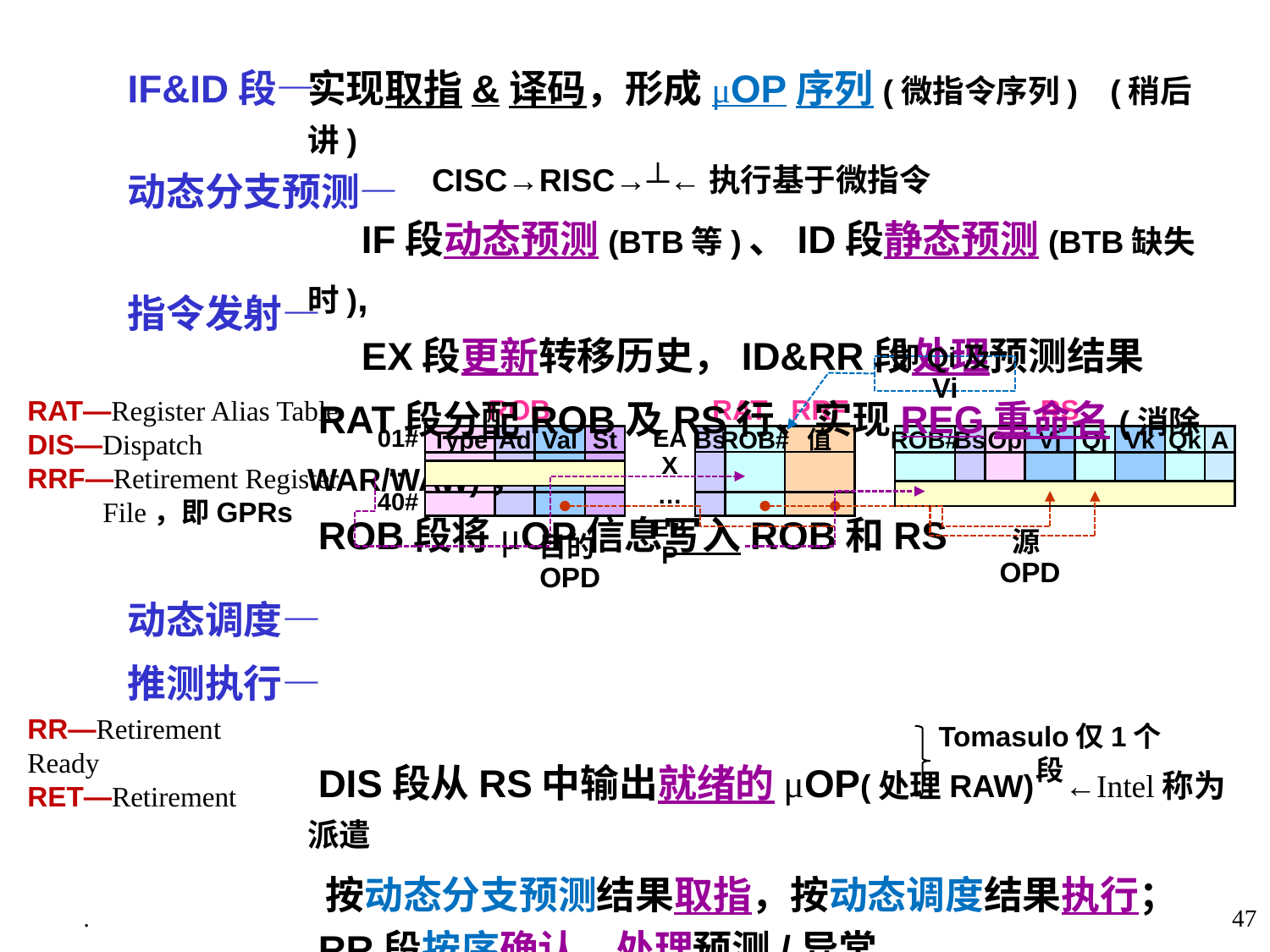

IF&ID段—

动态分支预测—

指令发射—

动态调度—
推测执行—
实现取指&译码，形成μOP序列(微指令序列)   (稍后讲)
              CISC→RISC→┴←执行基于微指令
     IF段动态预测(BTB等)、ID段静态预测(BTB缺失时),
     EX段更新转移历史，ID&RR段处理预测结果
 RAT段分配ROB及RS行、实现REG重命名(消除WAR/WAW)，
 ROB段将μOP信息写入ROB和RS

 DIS段从RS中输出就绪的μOP(处理RAW)   ←Intel称为派遣
 按动态分支预测结果取指，按动态调度结果执行；
 RR段按序确认、处理预测/异常，
 RET段写结果(REG/MEM)
即Qi及Vi
RAT—Register Alias Table
DIS—Dispatch
RRF—Retirement Register File，即GPRs
ROB
RAT
RRF
RS
EAX
…
EBP
Bs
Bs
Op
Vj
Qj
Vk
Qk
A
01#
…
40#
值
Type
Ad
Val
St
ROB#
ROB#

目的OPD
源OPD
RR—Retirement Ready
RET—Retirement

Tomasulo仅1个段
.
47